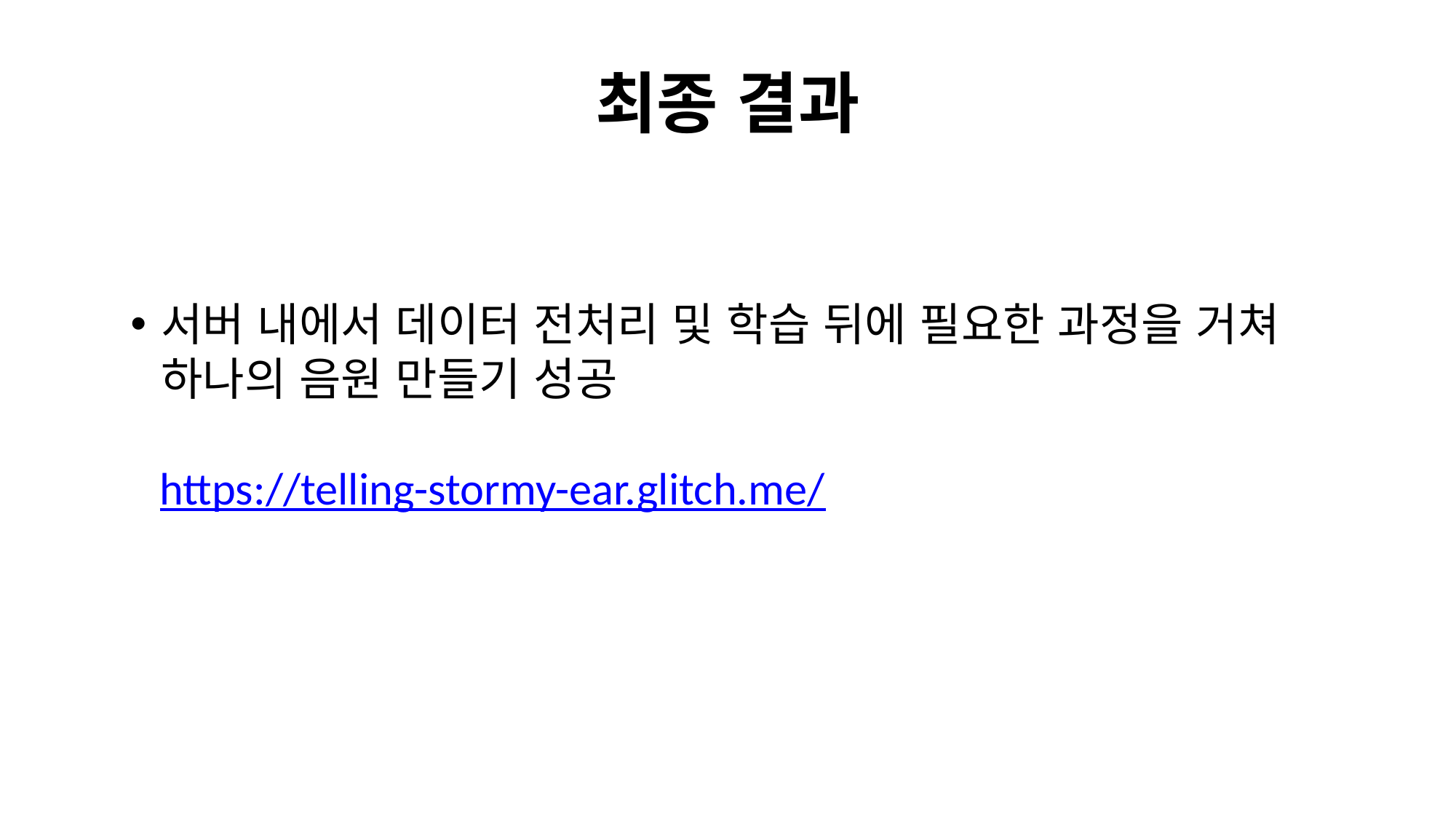

# 최종 결과
서버 내에서 데이터 전처리 및 학습 뒤에 필요한 과정을 거쳐 하나의 음원 만들기 성공

https://telling-stormy-ear.glitch.me/